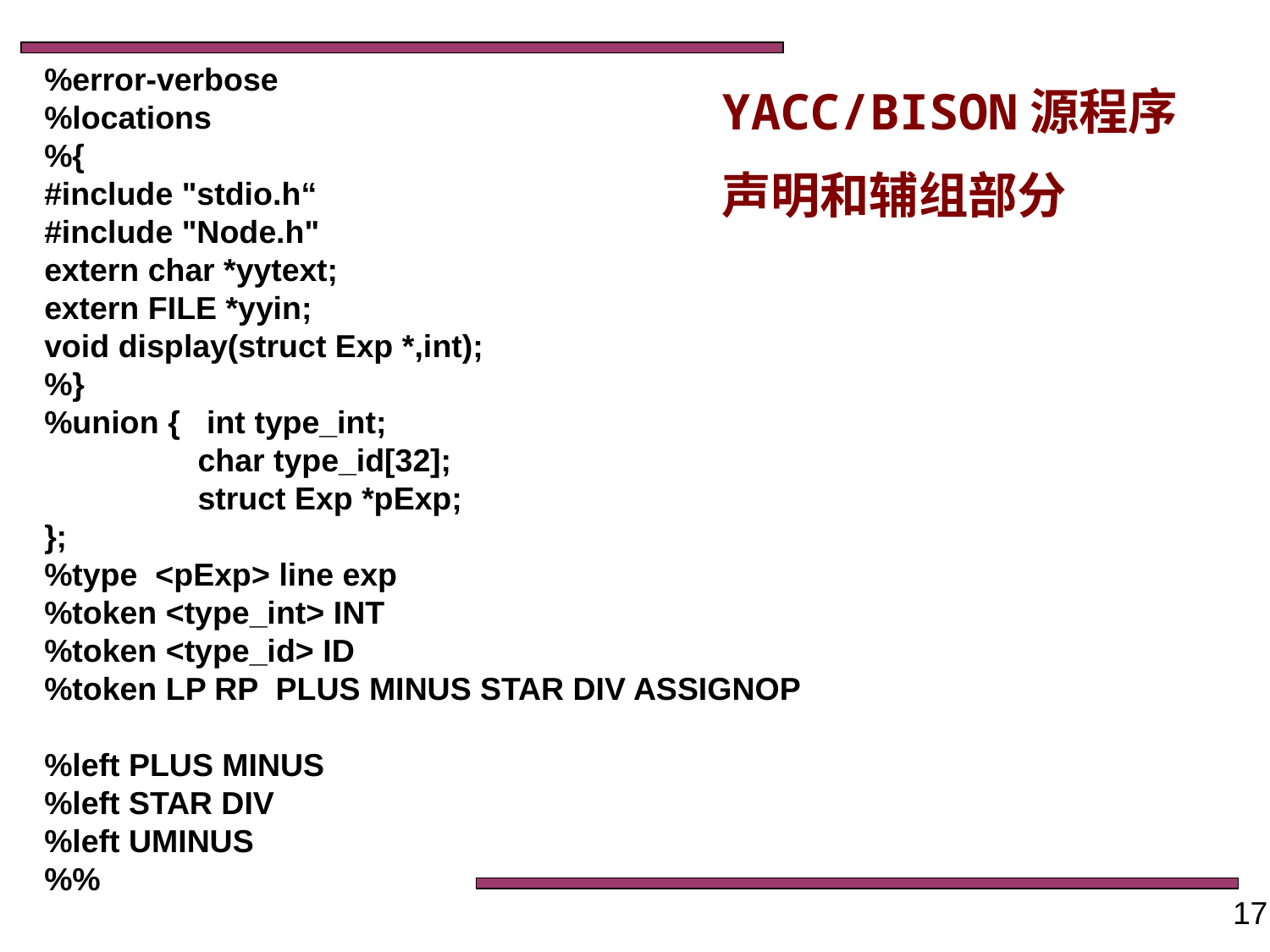

%error-verbose
%locations
%{
#include "stdio.h“
#include "Node.h"
extern char *yytext;
extern FILE *yyin;
void display(struct Exp *,int);
%}
%union {   int type_int;
	   char type_id[32];
	   struct Exp *pExp;
};
%type  <pExp> line exp
%token <type_int> INT
%token <type_id> ID
%token LP RP  PLUS MINUS STAR DIV ASSIGNOP

%left PLUS MINUS
%left STAR DIV
%left UMINUS
%%
YACC/BISON源程序
声明和辅组部分
17